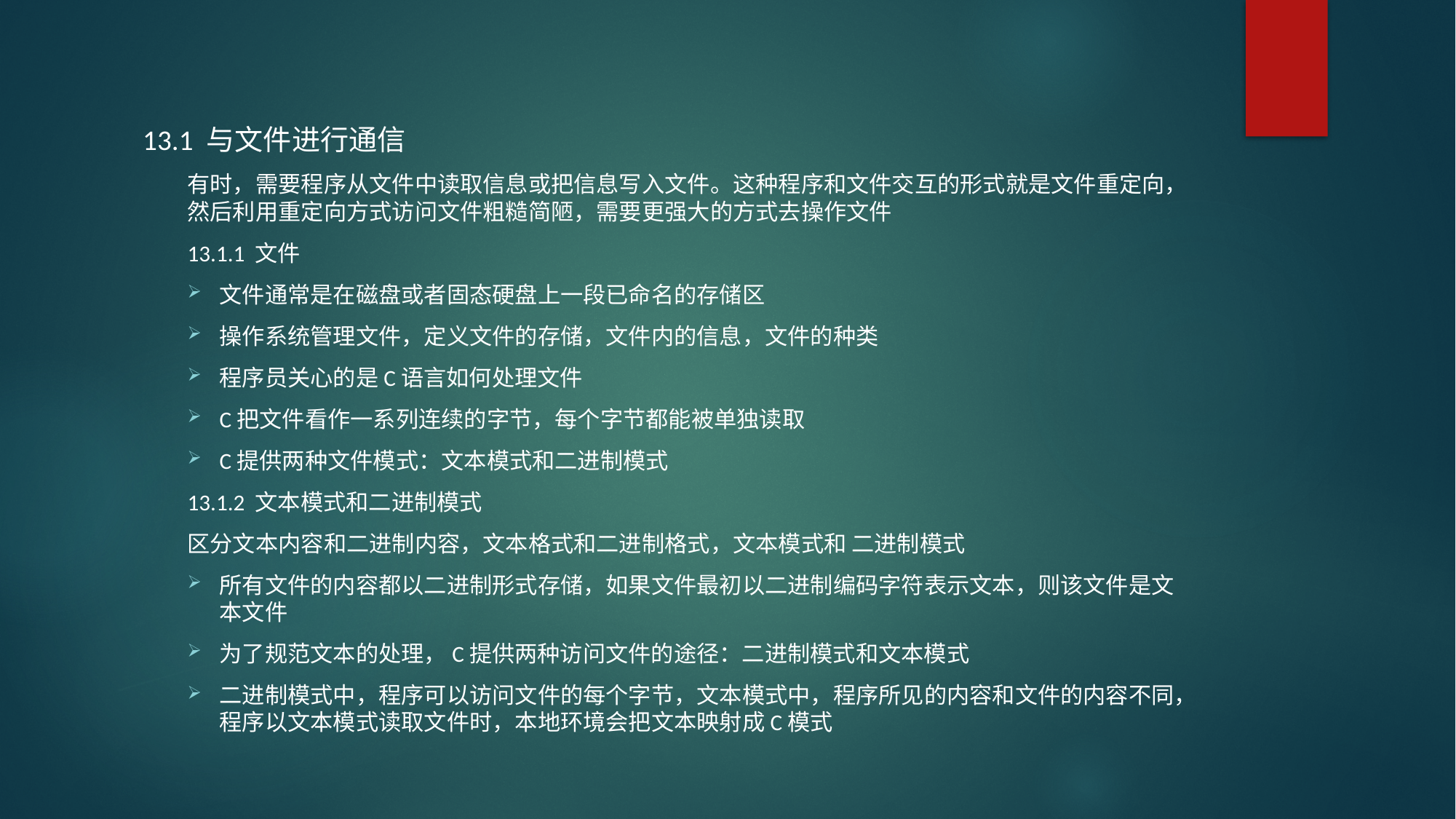

13.1 与文件进行通信
有时，需要程序从文件中读取信息或把信息写入文件。这种程序和文件交互的形式就是文件重定向，然后利用重定向方式访问文件粗糙简陋，需要更强大的方式去操作文件
13.1.1 文件
文件通常是在磁盘或者固态硬盘上一段已命名的存储区
操作系统管理文件，定义文件的存储，文件内的信息，文件的种类
程序员关心的是C语言如何处理文件
C把文件看作一系列连续的字节，每个字节都能被单独读取
C提供两种文件模式：文本模式和二进制模式
13.1.2 文本模式和二进制模式
区分文本内容和二进制内容，文本格式和二进制格式，文本模式和 二进制模式
所有文件的内容都以二进制形式存储，如果文件最初以二进制编码字符表示文本，则该文件是文本文件
为了规范文本的处理，C提供两种访问文件的途径：二进制模式和文本模式
二进制模式中，程序可以访问文件的每个字节，文本模式中，程序所见的内容和文件的内容不同，程序以文本模式读取文件时，本地环境会把文本映射成C模式